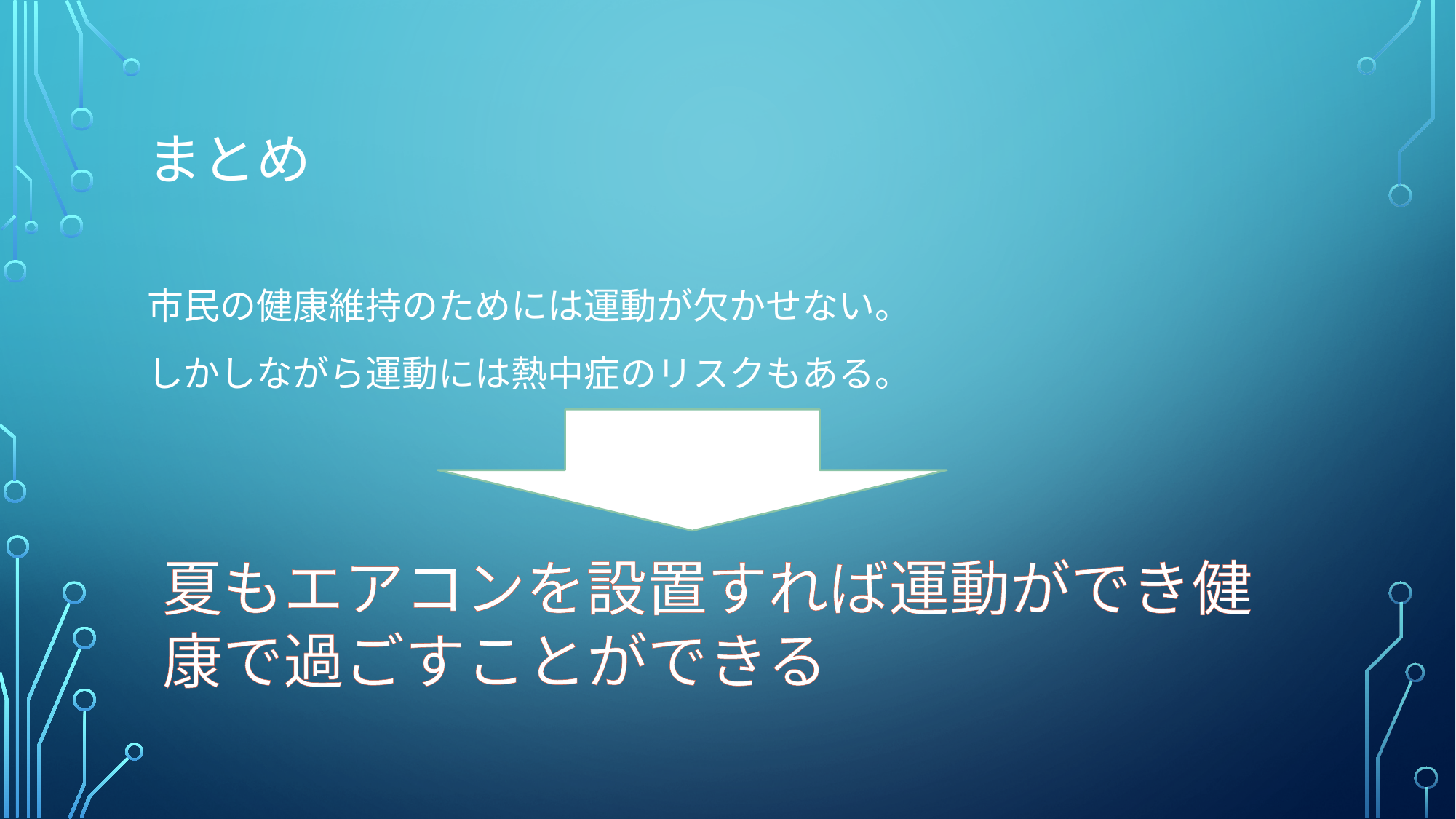

# まとめ
市民の健康維持のためには運動が欠かせない。
しかしながら運動には熱中症のリスクもある。

夏もエアコンを設置すれば運動ができ健康で過ごすことができる